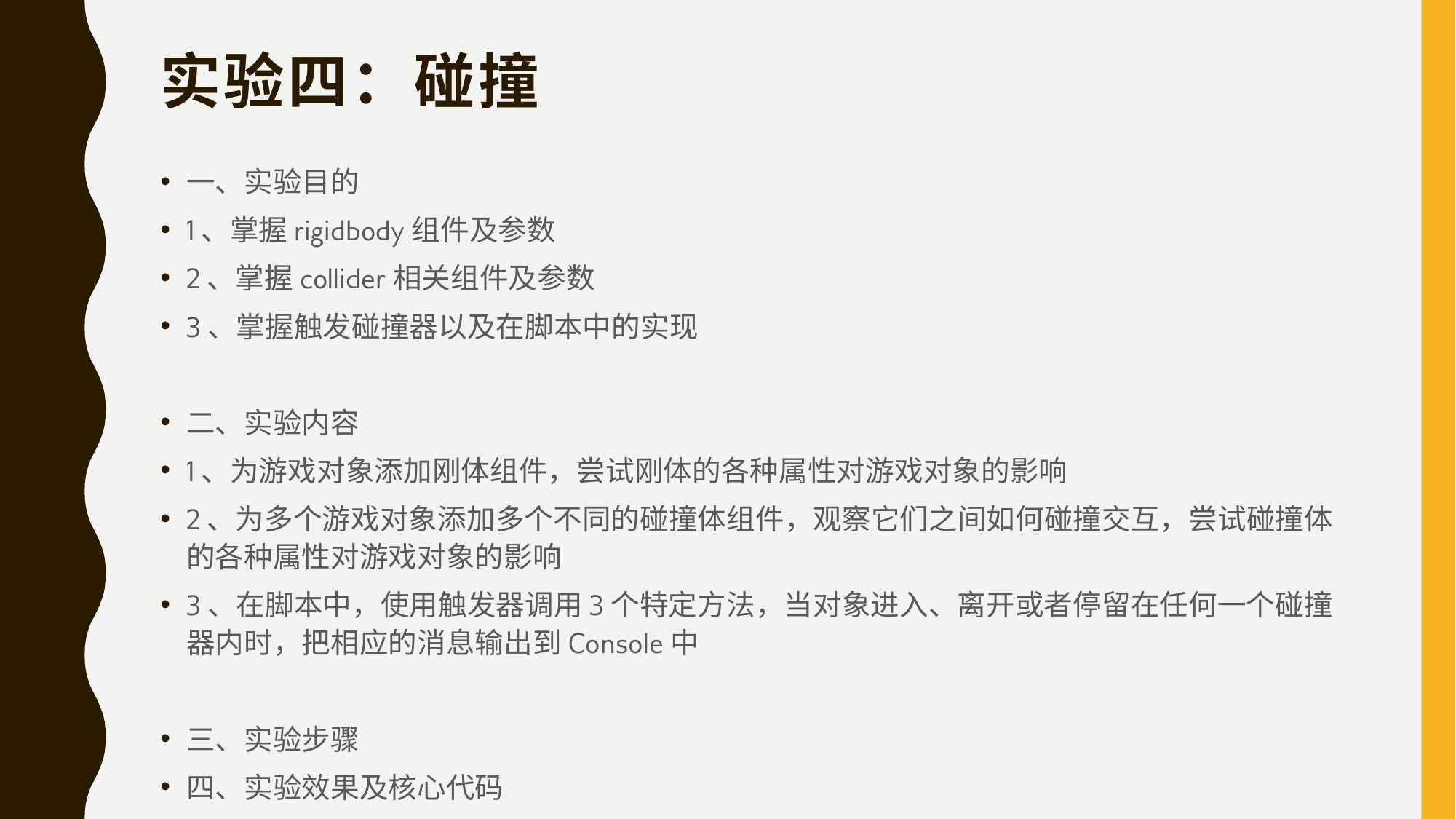

# 实验四：碰撞
一、实验目的
1、掌握rigidbody组件及参数
2、掌握collider相关组件及参数
3、掌握触发碰撞器以及在脚本中的实现

二、实验内容
1、为游戏对象添加刚体组件，尝试刚体的各种属性对游戏对象的影响
2、为多个游戏对象添加多个不同的碰撞体组件，观察它们之间如何碰撞交互，尝试碰撞体的各种属性对游戏对象的影响
3、在脚本中，使用触发器调用3个特定方法，当对象进入、离开或者停留在任何一个碰撞器内时，把相应的消息输出到Console中

三、实验步骤
四、实验效果及核心代码